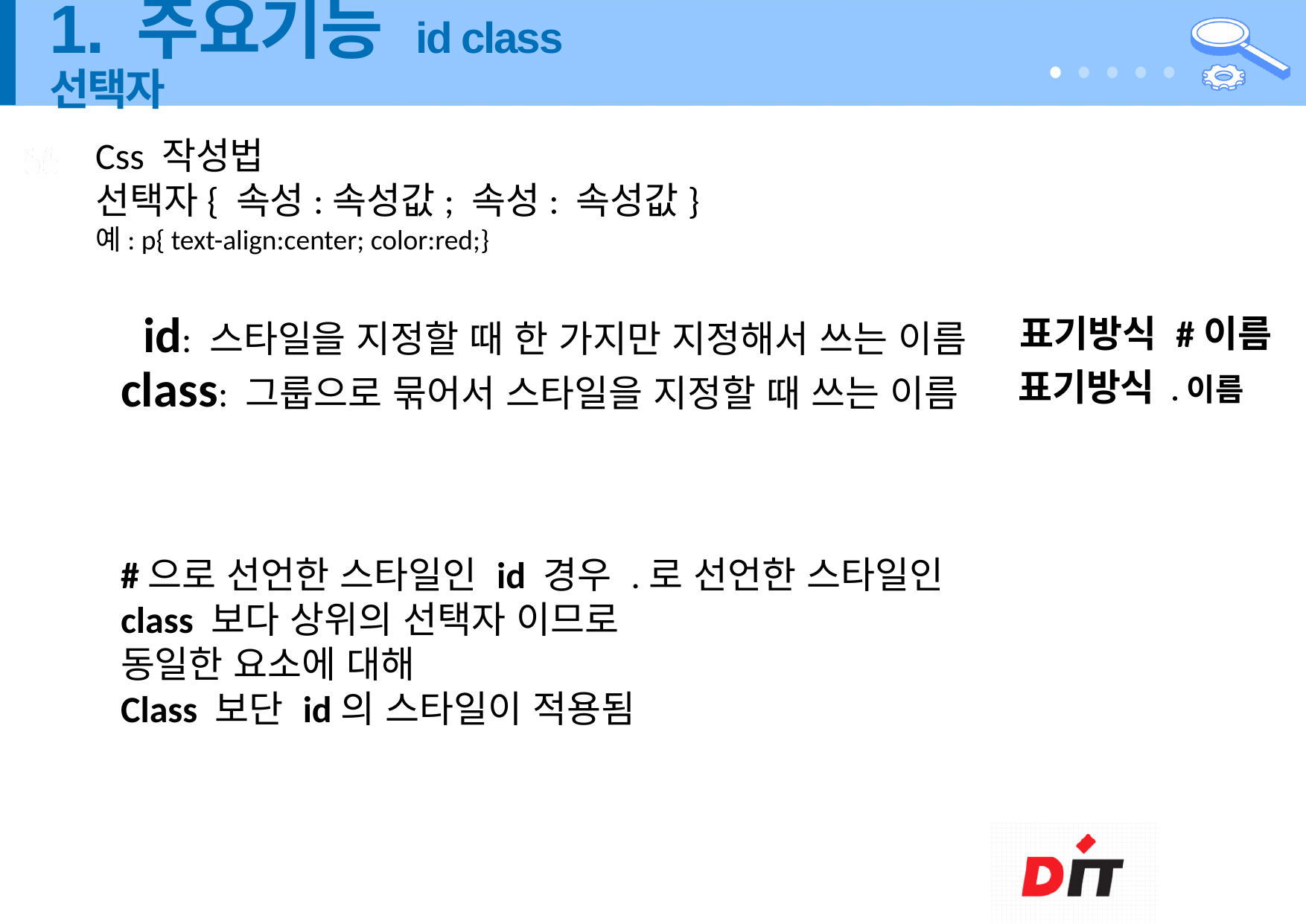

# 1. 주요기능 id class 선택자
Css 작성법
선택자{ 속성:속성값; 속성: 속성값}
예: p{ text-align:center; color:red;}
id: 스타일을 지정할 때 한 가지만 지정해서 쓰는 이름
표기방식 #이름
class: 그룹으로 묶어서 스타일을 지정할 때 쓰는 이름

#으로 선언한 스타일인 id 경우 .로 선언한 스타일인
class 보다 상위의 선택자 이므로
동일한 요소에 대해
Class 보단 id의 스타일이 적용됨
표기방식 .이름
1